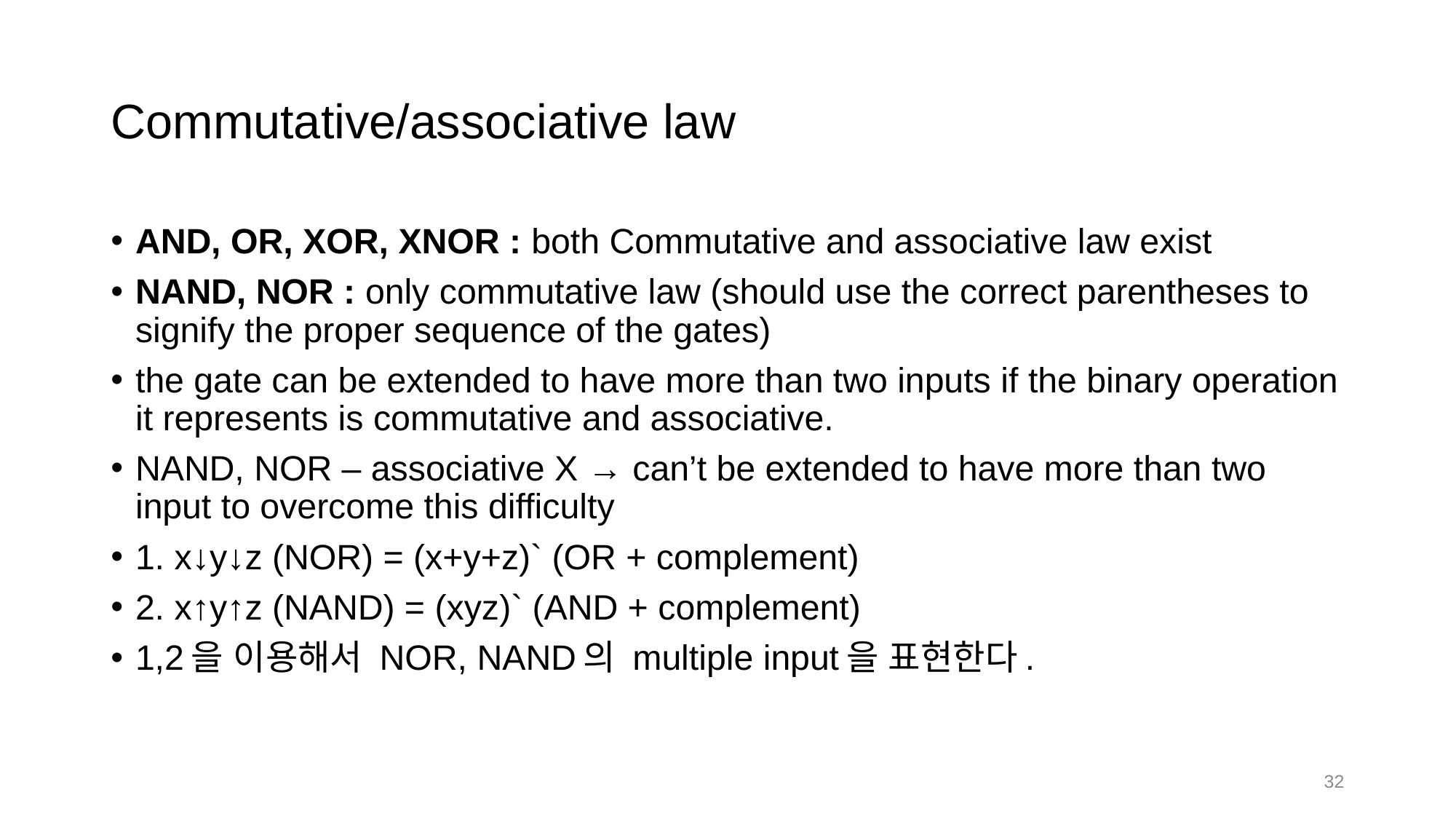

# Commutative/associative law
AND, OR, XOR, XNOR : both Commutative and associative law exist
NAND, NOR : only commutative law (should use the correct parentheses to signify the proper sequence of the gates)
the gate can be extended to have more than two inputs if the binary operation it represents is commutative and associative.
NAND, NOR – associative X → can’t be extended to have more than two input to overcome this difficulty
1. x↓y↓z (NOR) = (x+y+z)` (OR + complement)
2. x↑y↑z (NAND) = (xyz)` (AND + complement)
1,2을 이용해서 NOR, NAND의 multiple input을 표현한다.

32